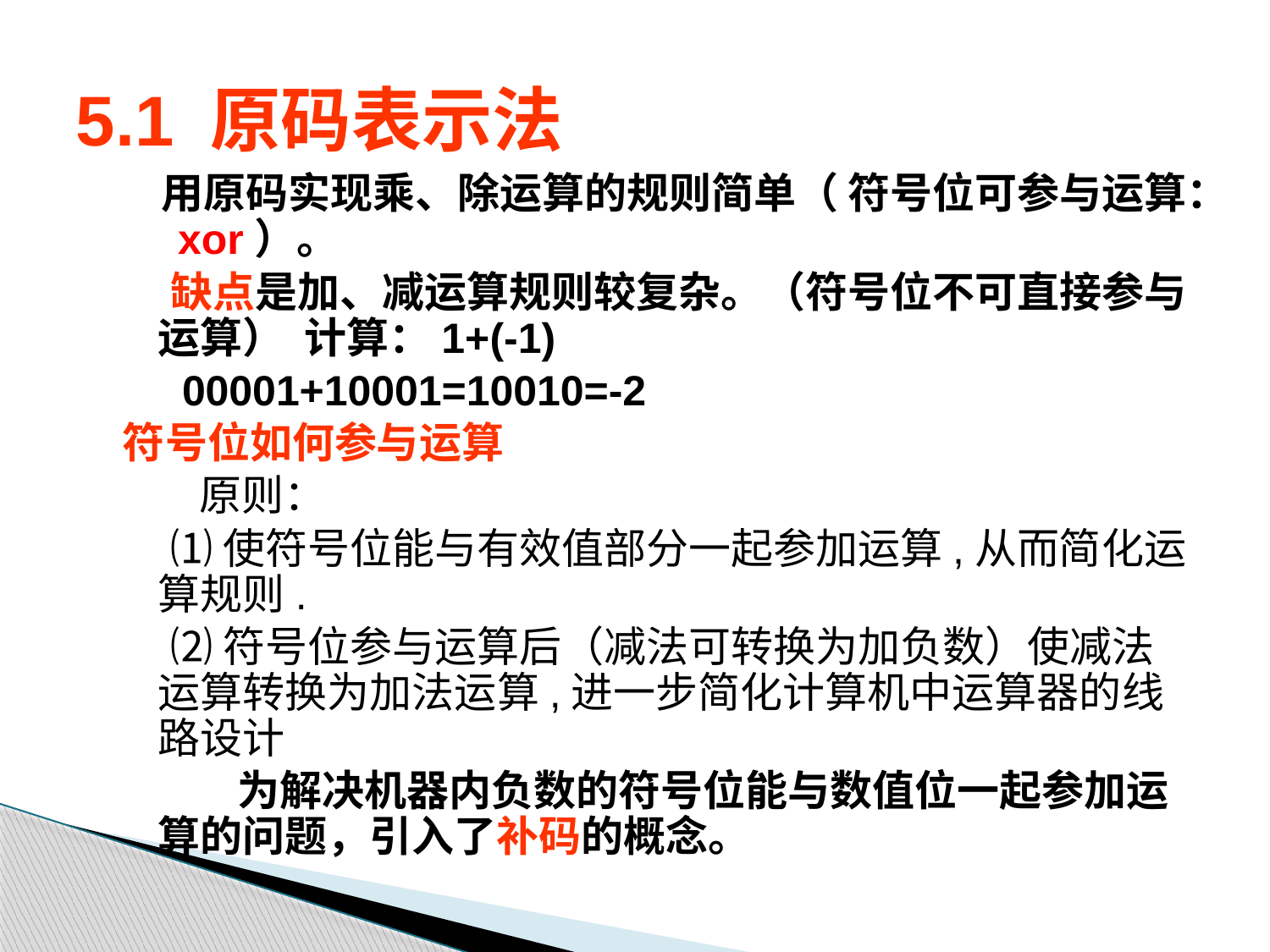

# 5.1 原码表示法
   用原码实现乘、除运算的规则简单（ 符号位可参与运算： xor）。
    缺点是加、减运算规则较复杂。（符号位不可直接参与运算）  计算：1+(-1)
     00001+10001=10010=-2
符号位如何参与运算
       原则：
     ⑴使符号位能与有效值部分一起参加运算,从而简化运算规则.
     ⑵符号位参与运算后（减法可转换为加负数）使减法运算转换为加法运算,进一步简化计算机中运算器的线路设计
           为解决机器内负数的符号位能与数值位一起参加运算的问题，引入了补码的概念。